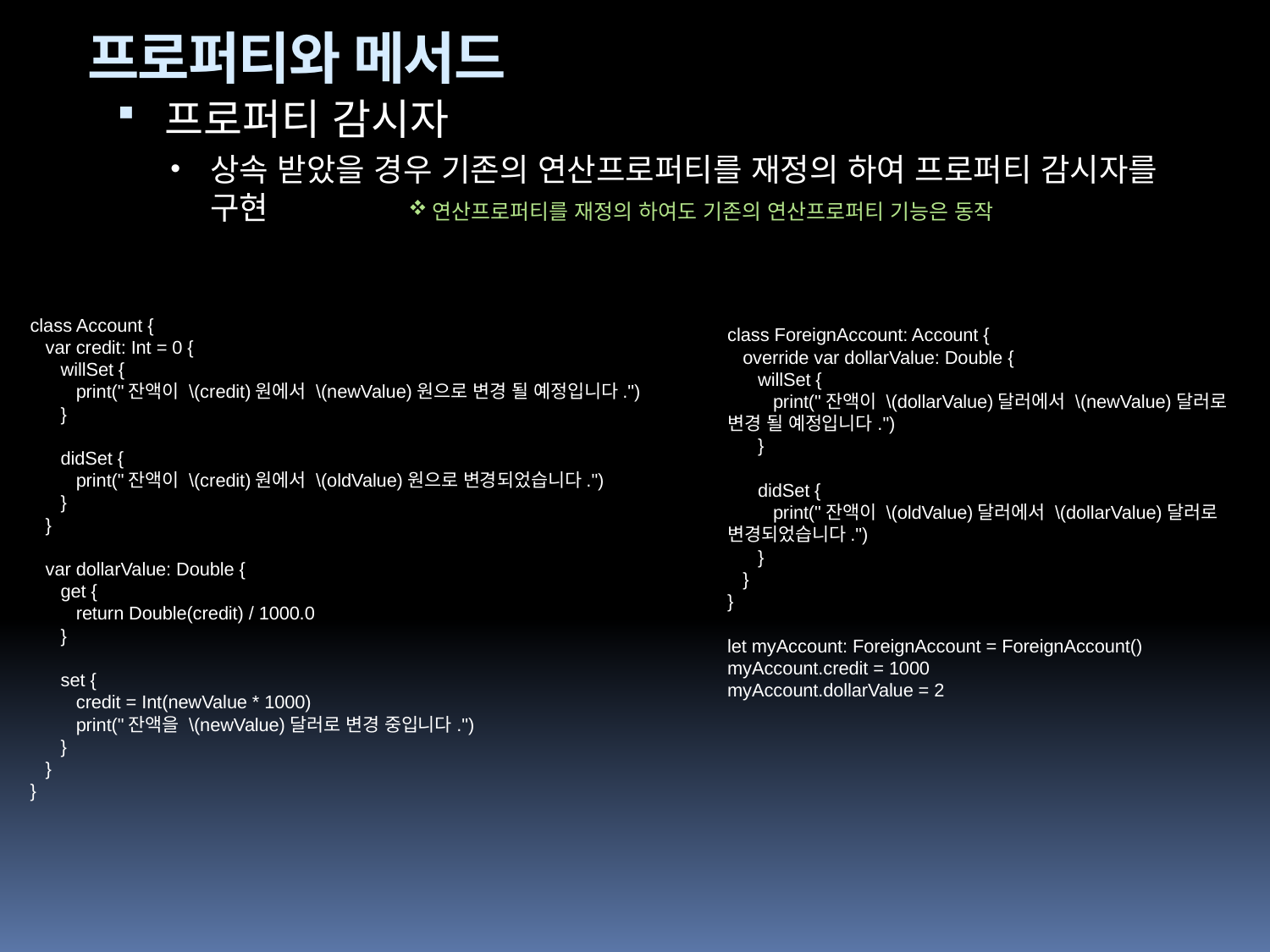

프로퍼티와 메서드
프로퍼티 감시자
상속 받았을 경우 기존의 연산프로퍼티를 재정의 하여 프로퍼티 감시자를 구현

연산프로퍼티를 재정의 하여도 기존의 연산프로퍼티 기능은 동작
class Account {
   var credit: Int = 0 {
      willSet {
         print("잔액이 \(credit)원에서 \(newValue)원으로 변경 될 예정입니다.")
      }

      didSet {
         print("잔액이 \(credit)원에서 \(oldValue)원으로 변경되었습니다.")
      }
   }

   var dollarValue: Double {
      get {
         return Double(credit) / 1000.0
      }

      set {
         credit = Int(newValue * 1000)
         print("잔액을 \(newValue)달러로 변경 중입니다.")
      }
   }
}

class ForeignAccount: Account {
   override var dollarValue: Double {
      willSet {
         print("잔액이 \(dollarValue)달러에서 \(newValue)달러로 변경 될 예정입니다.")
      }

      didSet {
         print("잔액이 \(oldValue)달러에서 \(dollarValue)달러로 변경되었습니다.")
      }
   }
}

let myAccount: ForeignAccount = ForeignAccount()
myAccount.credit = 1000
myAccount.dollarValue = 2